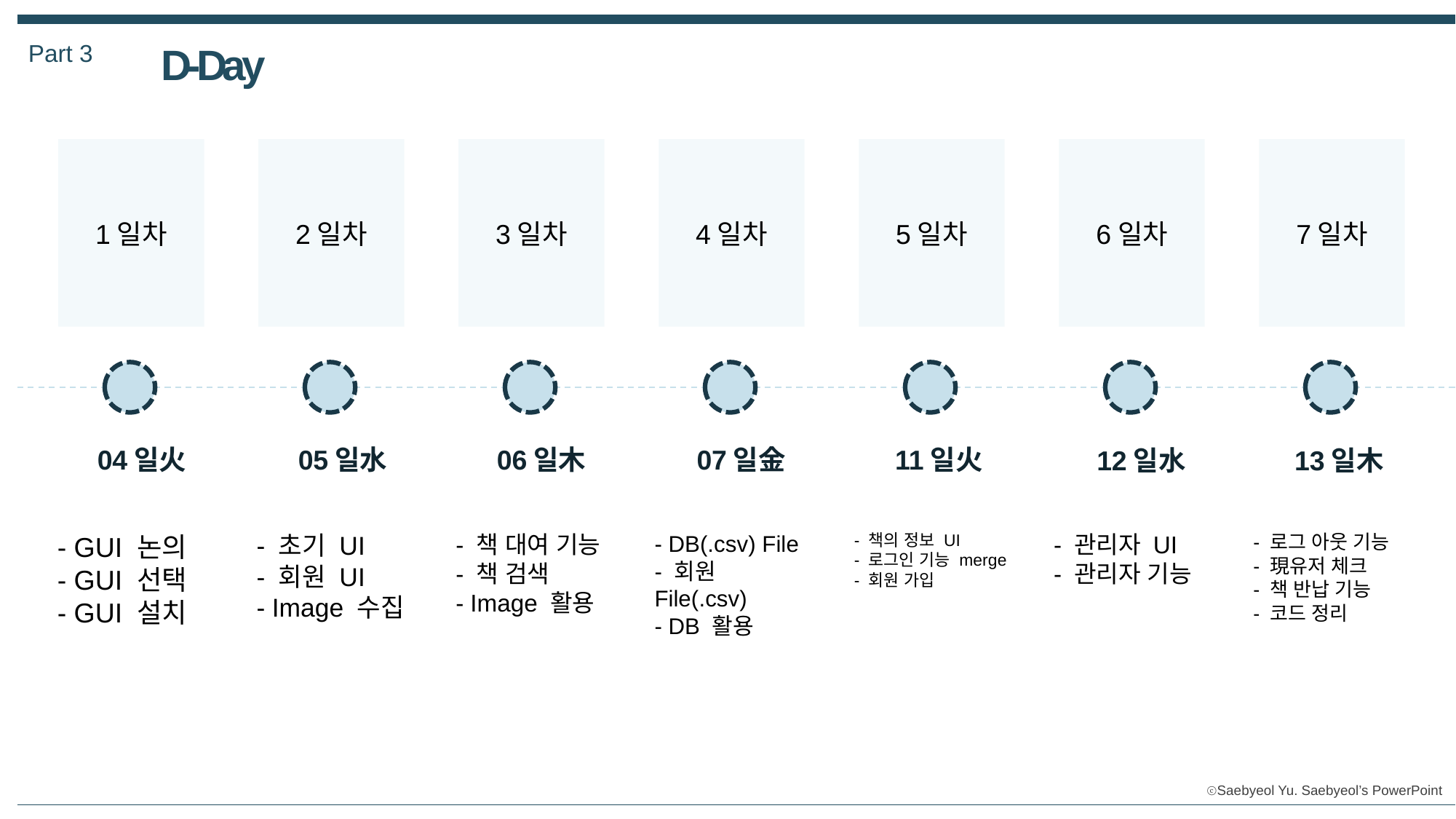

Part 3
D-Day
1일차
2일차
3일차
4일차
5일차
6일차
7일차

04일火
05일水
06일木
07일金
11일火
12일水
13일木
- GUI 논의
- GUI 선택
- GUI 설치
- 초기 UI
- 회원 UI
- Image 수집

- 책 대여 기능
- 책 검색
- Image 활용
- DB(.csv) File
- 회원 File(.csv)
- DB 활용
- 책의 정보 UI
- 로그인 기능 merge
- 회원 가입
- 관리자 UI
- 관리자 기능

- 로그 아웃 기능
- 現유저 체크
- 책 반납 기능
- 코드 정리